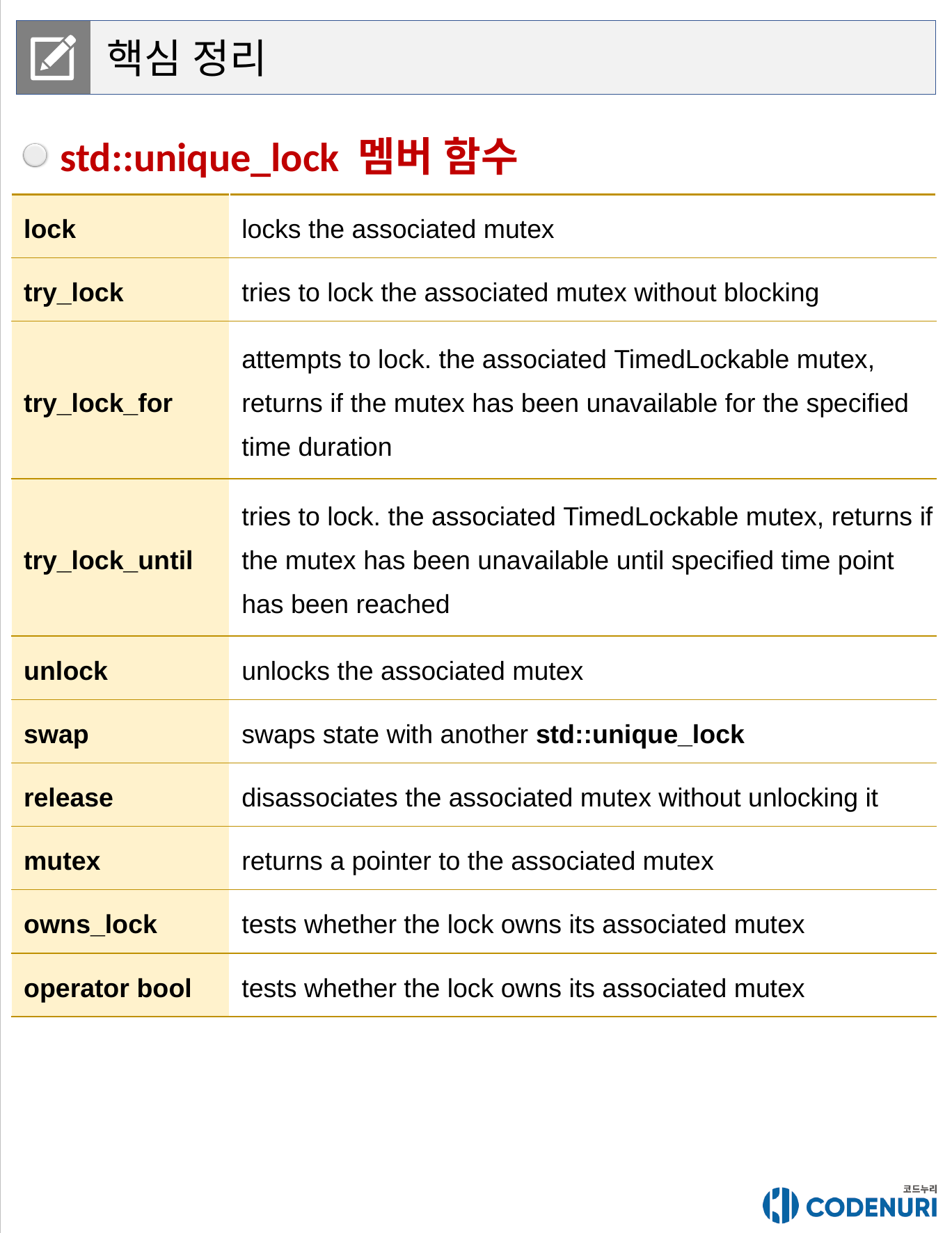

핵심 정리

std::unique_lock 멤버 함수
| lock | locks the associated mutex |
| --- | --- |
| try\_lock | tries to lock the associated mutex without blocking |
| try\_lock\_for | attempts to lock. the associated TimedLockable mutex, returns if the mutex has been unavailable for the specified time duration |
| try\_lock\_until | tries to lock. the associated TimedLockable mutex, returns if the mutex has been unavailable until specified time point has been reached |
| unlock | unlocks the associated mutex |
| swap | swaps state with another std::unique\_lock |
| release | disassociates the associated mutex without unlocking it |
| mutex | returns a pointer to the associated mutex |
| owns\_lock | tests whether the lock owns its associated mutex |
| operator bool | tests whether the lock owns its associated mutex |